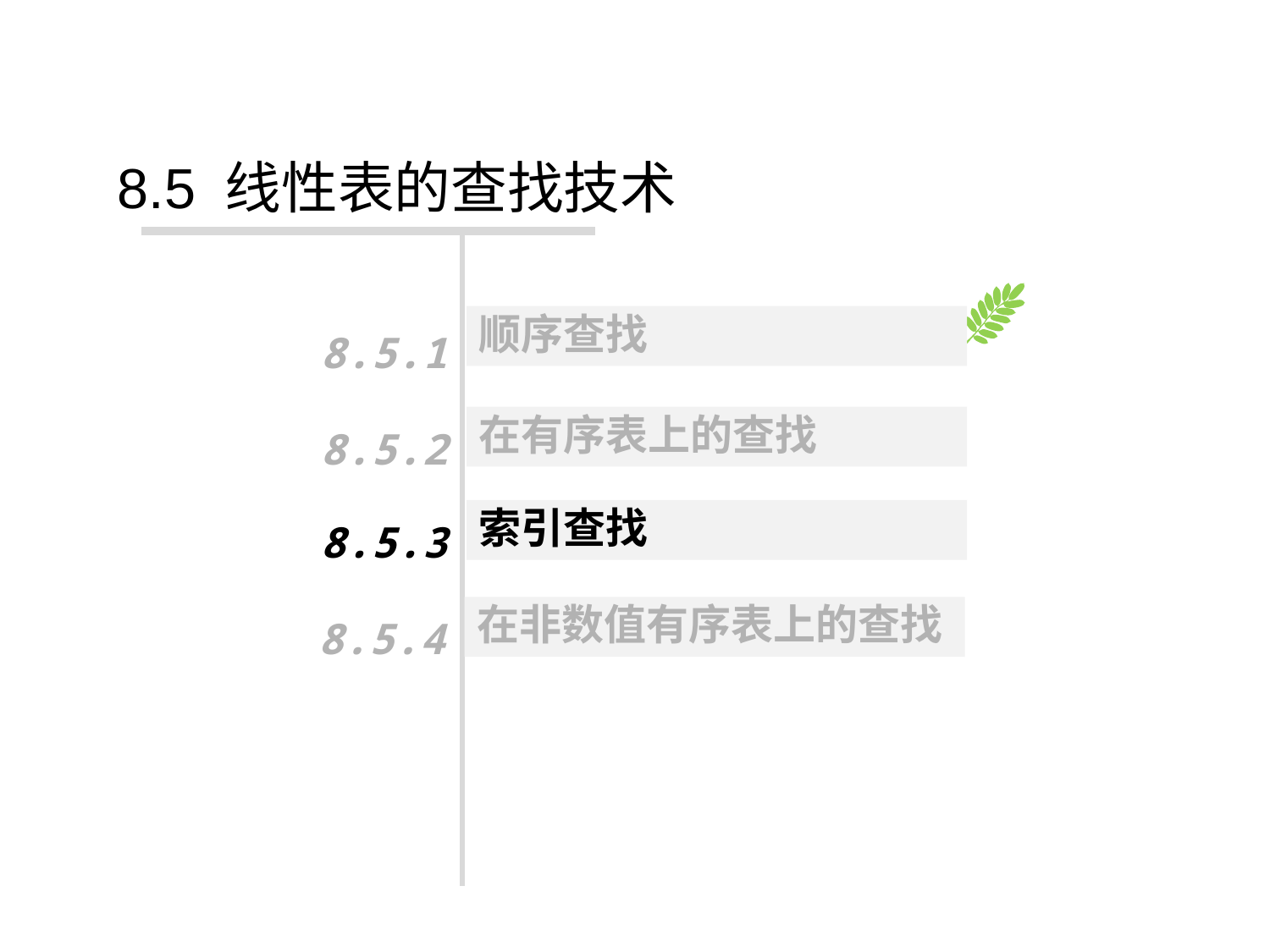

#
8.5 线性表的查找技术

顺序查找
8.5.1
8.5.2
在有序表上的查找
8.5.3
索引查找
8.5.4
在非数值有序表上的查找